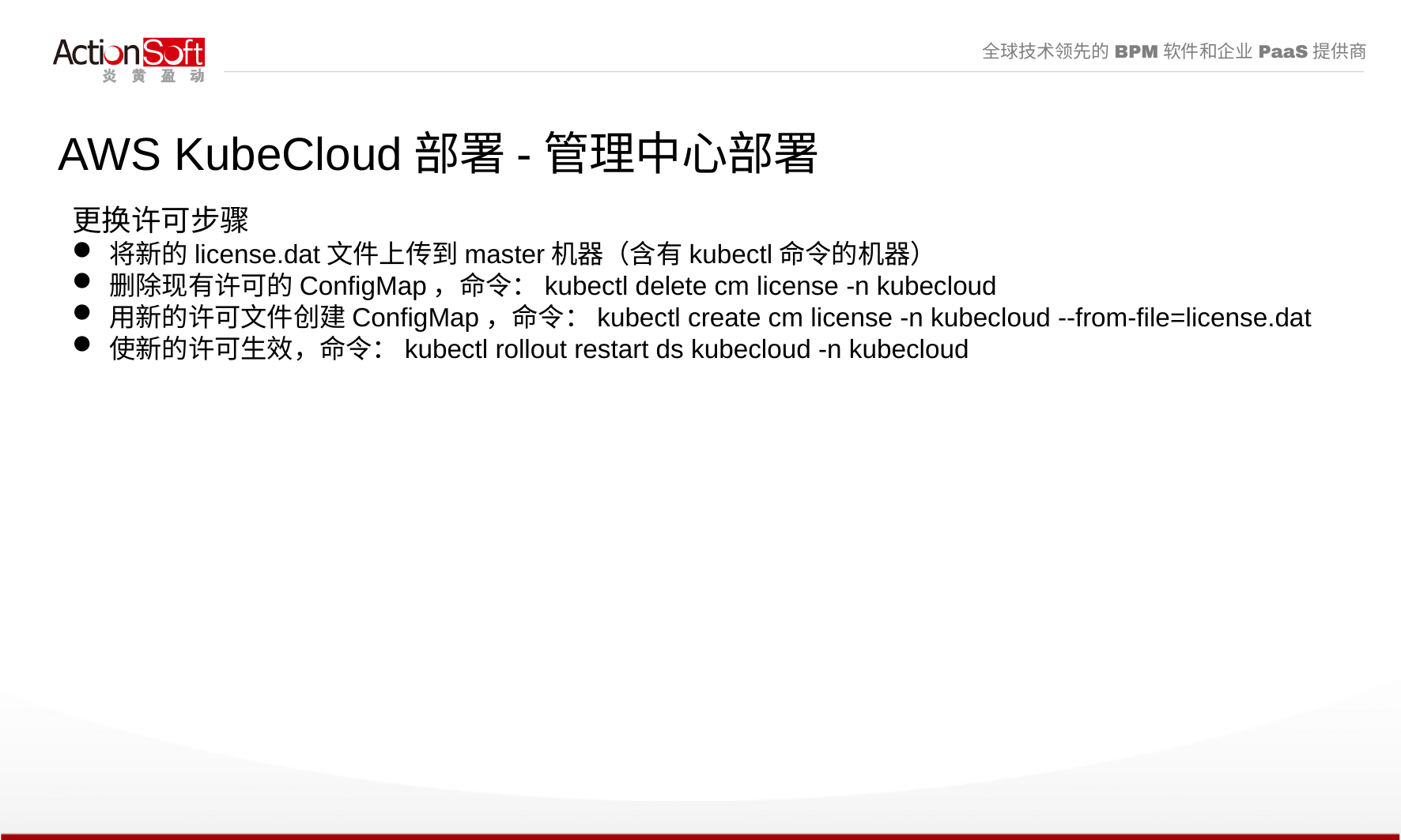

# AWS KubeCloud部署-管理中心部署
更换许可步骤
将新的license.dat文件上传到master机器（含有kubectl命令的机器）
删除现有许可的ConfigMap，命令：kubectl delete cm license -n kubecloud
用新的许可文件创建ConfigMap，命令：kubectl create cm license -n kubecloud --from-file=license.dat
使新的许可生效，命令：kubectl rollout restart ds kubecloud -n kubecloud

16